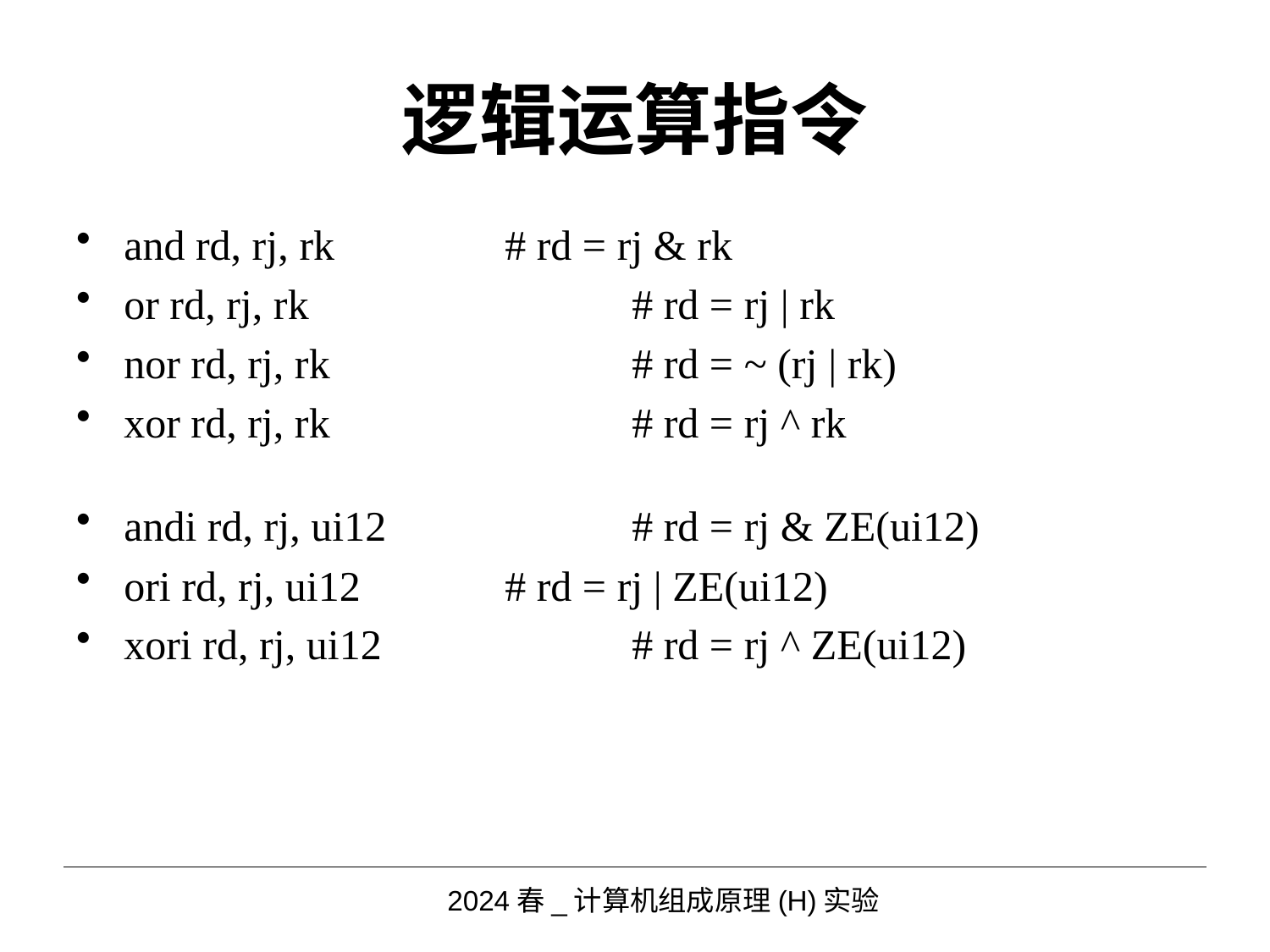

# 逻辑运算指令
and rd, rj, rk		# rd = rj & rk
or rd, rj, rk			# rd = rj | rk
nor rd, rj, rk			# rd = ~ (rj | rk)
xor rd, rj, rk			# rd = rj ^ rk

andi rd, rj, ui12		# rd = rj & ZE(ui12)
ori rd, rj, ui12		# rd = rj | ZE(ui12)
xori rd, rj, ui12		# rd = rj ^ ZE(ui12)

2024春_计算机组成原理(H)实验
6